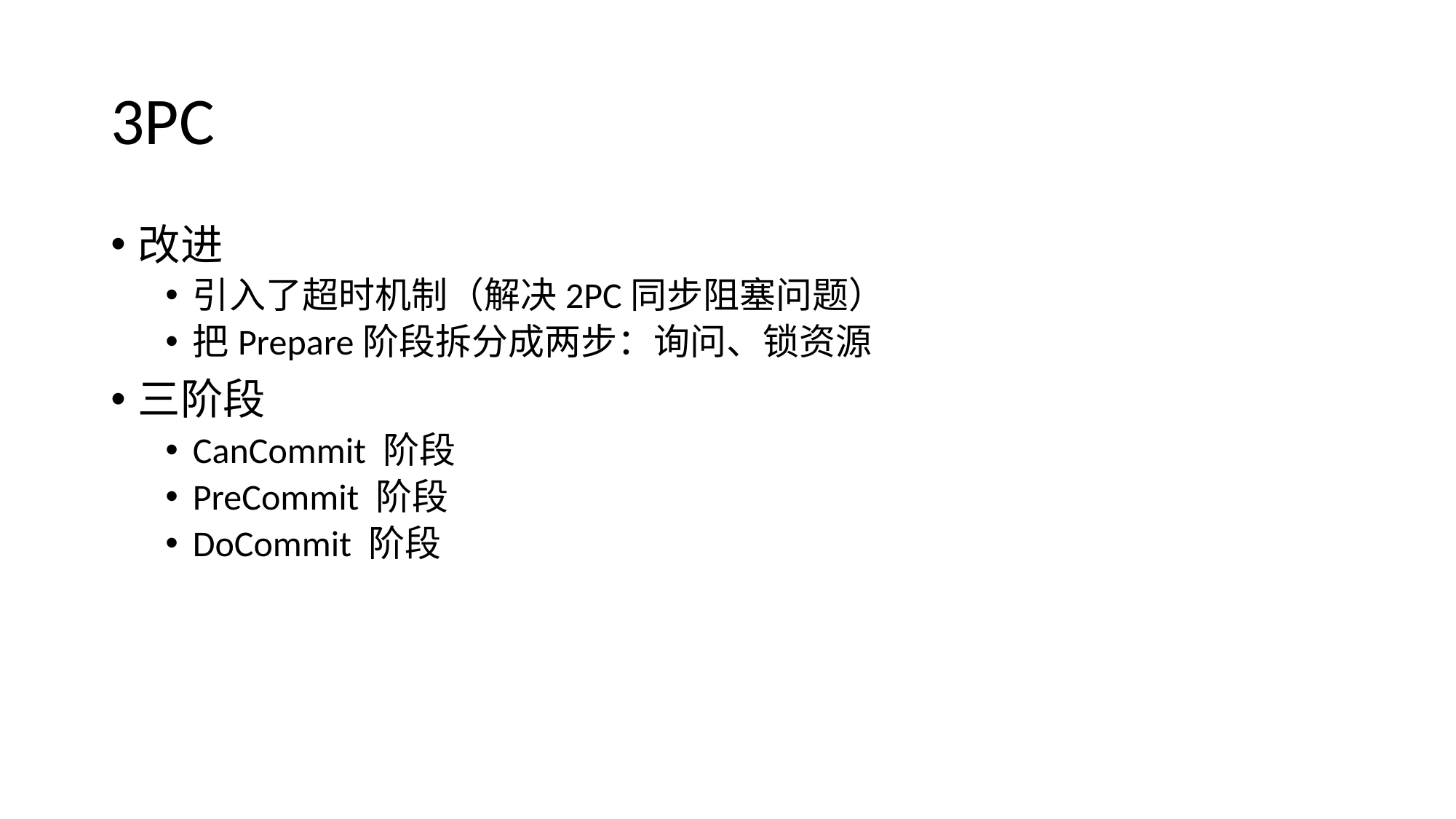

# 3PC
改进
引入了超时机制（解决2PC同步阻塞问题）
把Prepare阶段拆分成两步：询问、锁资源
三阶段
CanCommit 阶段
PreCommit 阶段
DoCommit 阶段